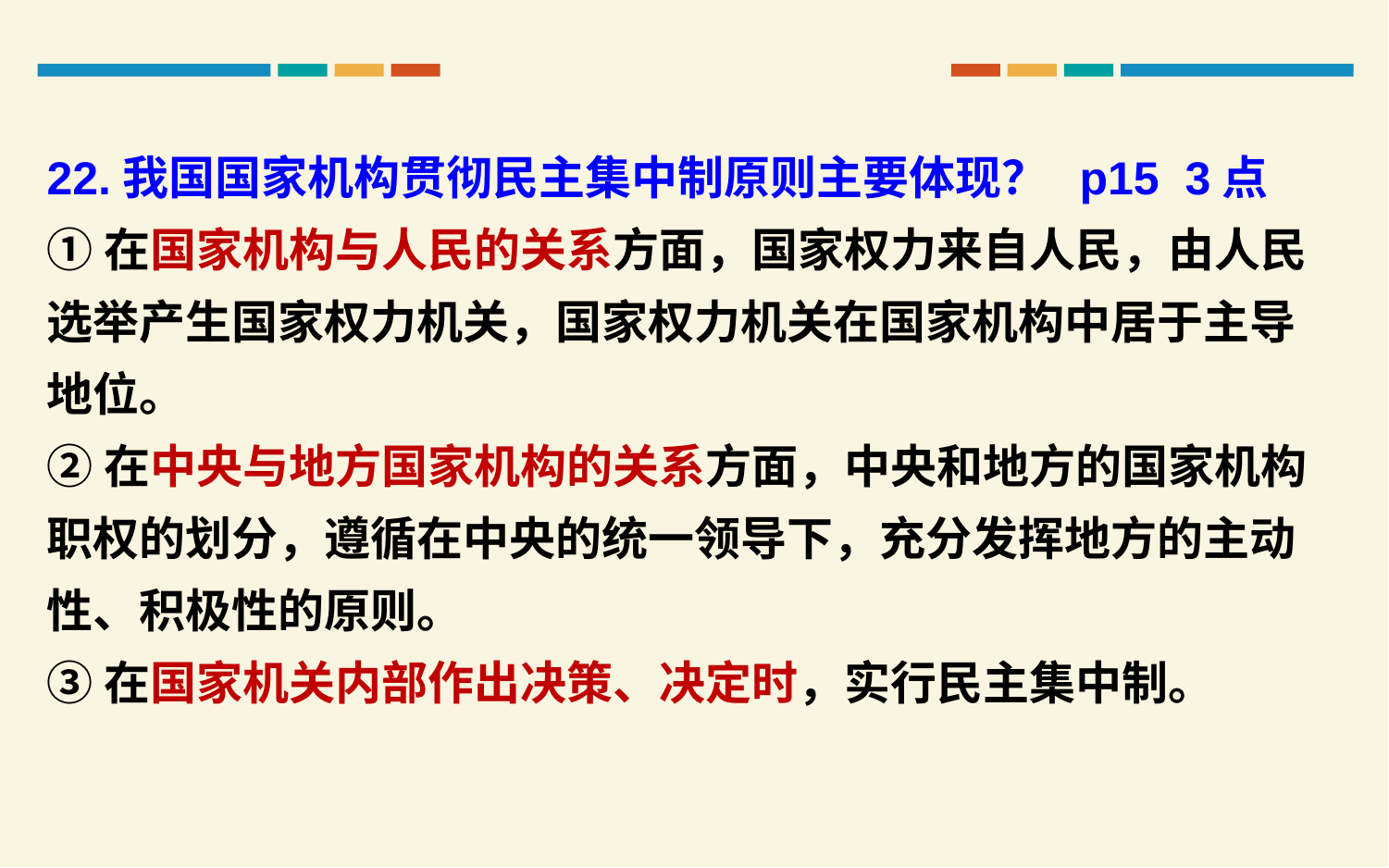

22.我国国家机构贯彻民主集中制原则主要体现？  p15  3点
①在国家机构与人民的关系方面，国家权力来自人民，由人民选举产生国家权力机关，国家权力机关在国家机构中居于主导地位。
②在中央与地方国家机构的关系方面，中央和地方的国家机构职权的划分，遵循在中央的统一领导下，充分发挥地方的主动性、积极性的原则。
③在国家机关内部作出决策、决定时，实行民主集中制。